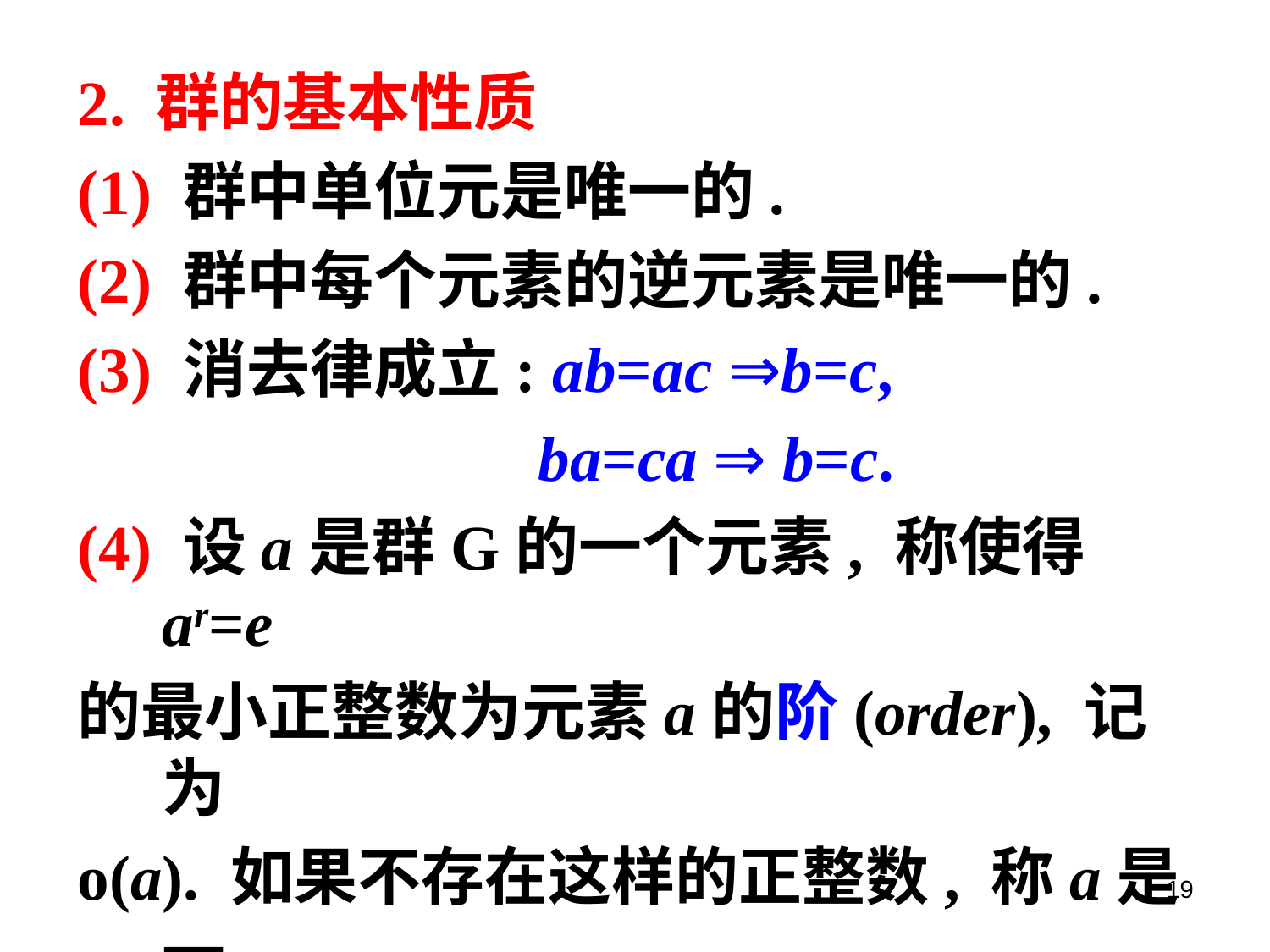

2. 群的基本性质
(1) 群中单位元是唯一的.
(2) 群中每个元素的逆元素是唯一的.
(3) 消去律成立: ab=ac ⇒b=c,
                             ba=ca ⇒ b=c.
(4) 设a是群G的一个元素, 称使得ar=e
的最小正整数为元素a的阶(order), 记为
o(a). 如果不存在这样的正整数, 称a是一
个无限阶元素.
19